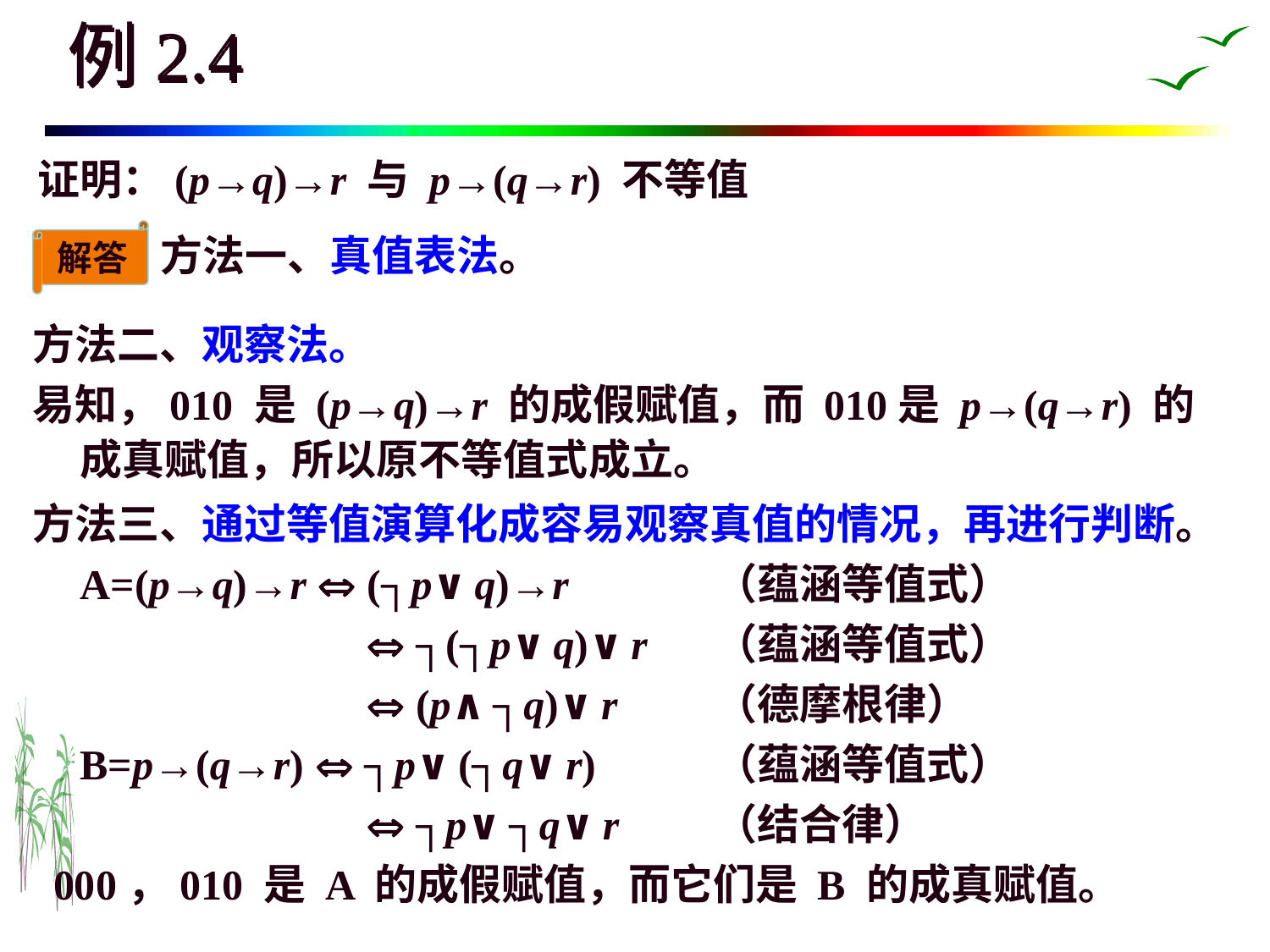

# 例2.4
证明：(p→q)→r 与 p→(q→r) 不等值
解答
方法一、真值表法。
方法二、观察法。
易知，010 是 (p→q)→r 的成假赋值，而 010是 p→(q→r) 的成真赋值，所以原不等值式成立。
方法三、通过等值演算化成容易观察真值的情况，再进行判断。
	A=(p→q)→r ⇔ (┐p∨q)→r   	（蕴涵等值式）
  		   	   ⇔ ┐(┐p∨q)∨r 	（蕴涵等值式）
 	   	               ⇔ (p∧┐q)∨r   	（德摩根律）
	B=p→(q→r) ⇔ ┐p∨(┐q∨r) 	（蕴涵等值式）
     	   	   ⇔ ┐p∨┐q∨r   	（结合律）
  000，010 是 A 的成假赋值，而它们是 B 的成真赋值。